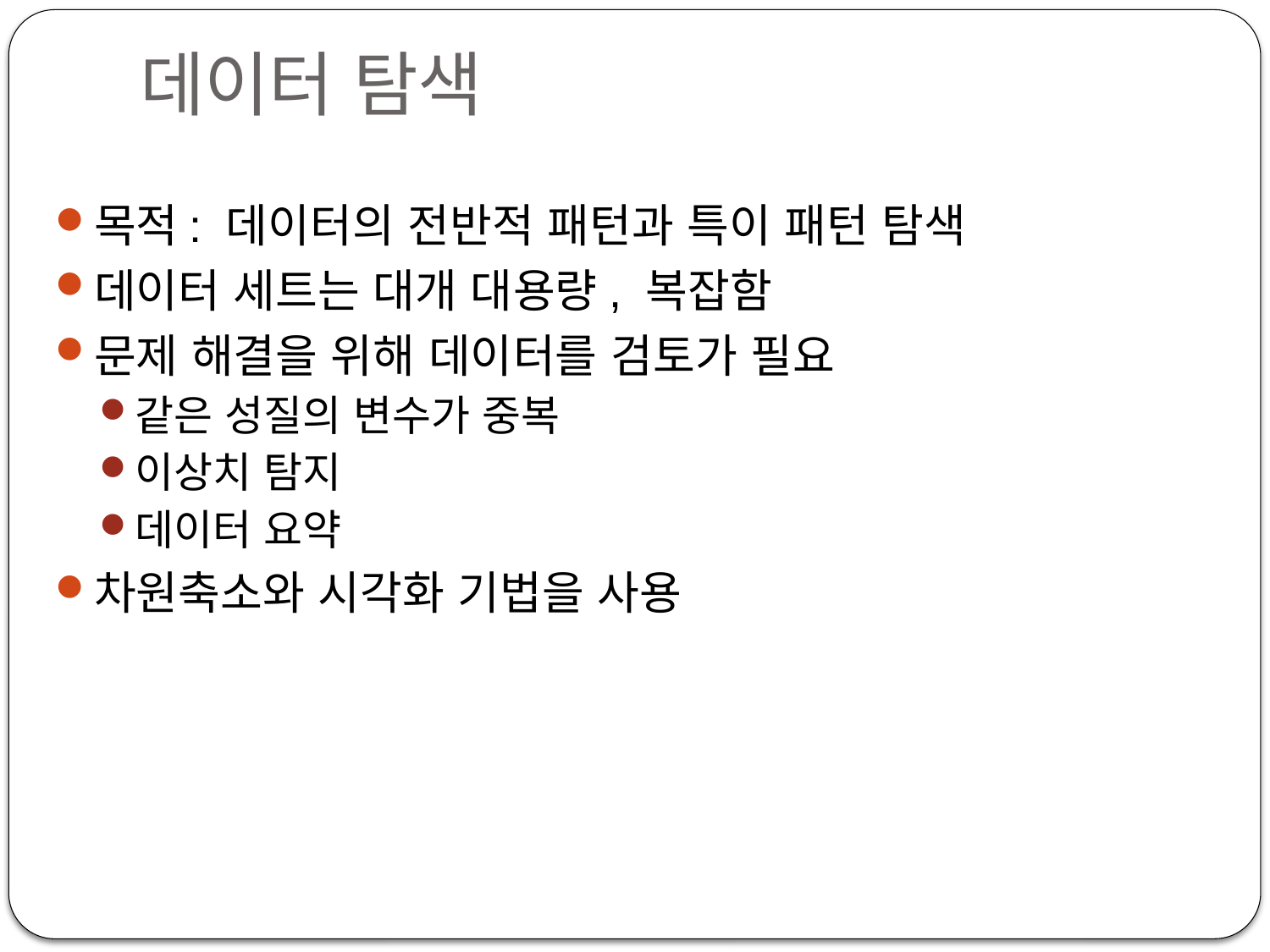

# 데이터 탐색
목적: 데이터의 전반적 패턴과 특이 패턴 탐색
데이터 세트는 대개 대용량, 복잡함
문제 해결을 위해 데이터를 검토가 필요
같은 성질의 변수가 중복
이상치 탐지
데이터 요약
차원축소와 시각화 기법을 사용